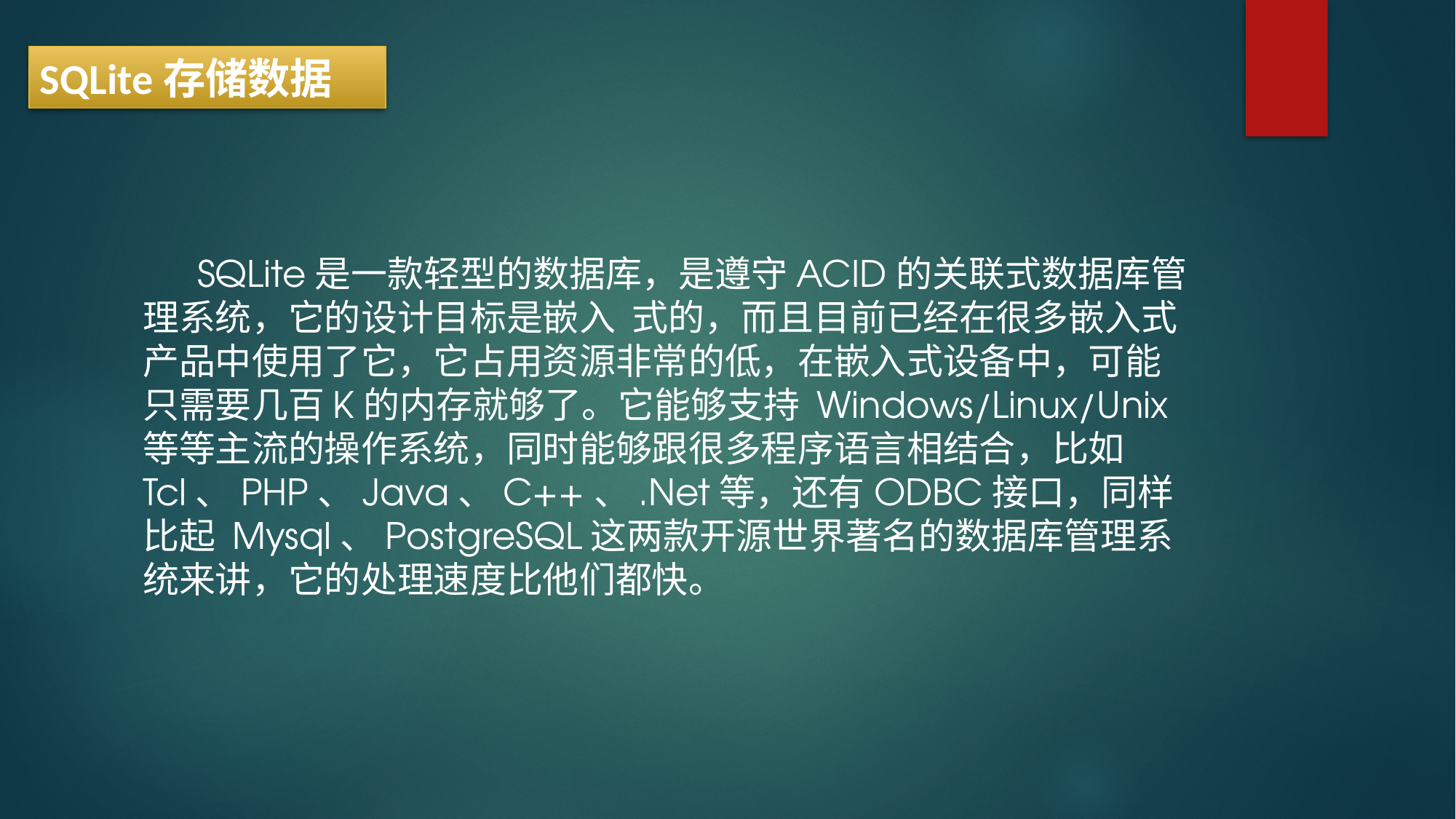

SQLite存储数据
SQLite是一款轻型的数据库，是遵守ACID的关联式数据库管理系统，它的设计目标是嵌入  式的，而且目前已经在很多嵌入式产品中使用了它，它占用资源非常的低，在嵌入式设备中，可能只需要几百K的内存就够了。它能够支持 Windows/Linux/Unix等等主流的操作系统，同时能够跟很多程序语言相结合，比如Tcl、PHP、Java、C++、.Net等，还有ODBC接口，同样比起 Mysql、PostgreSQL这两款开源世界著名的数据库管理系统来讲，它的处理速度比他们都快。